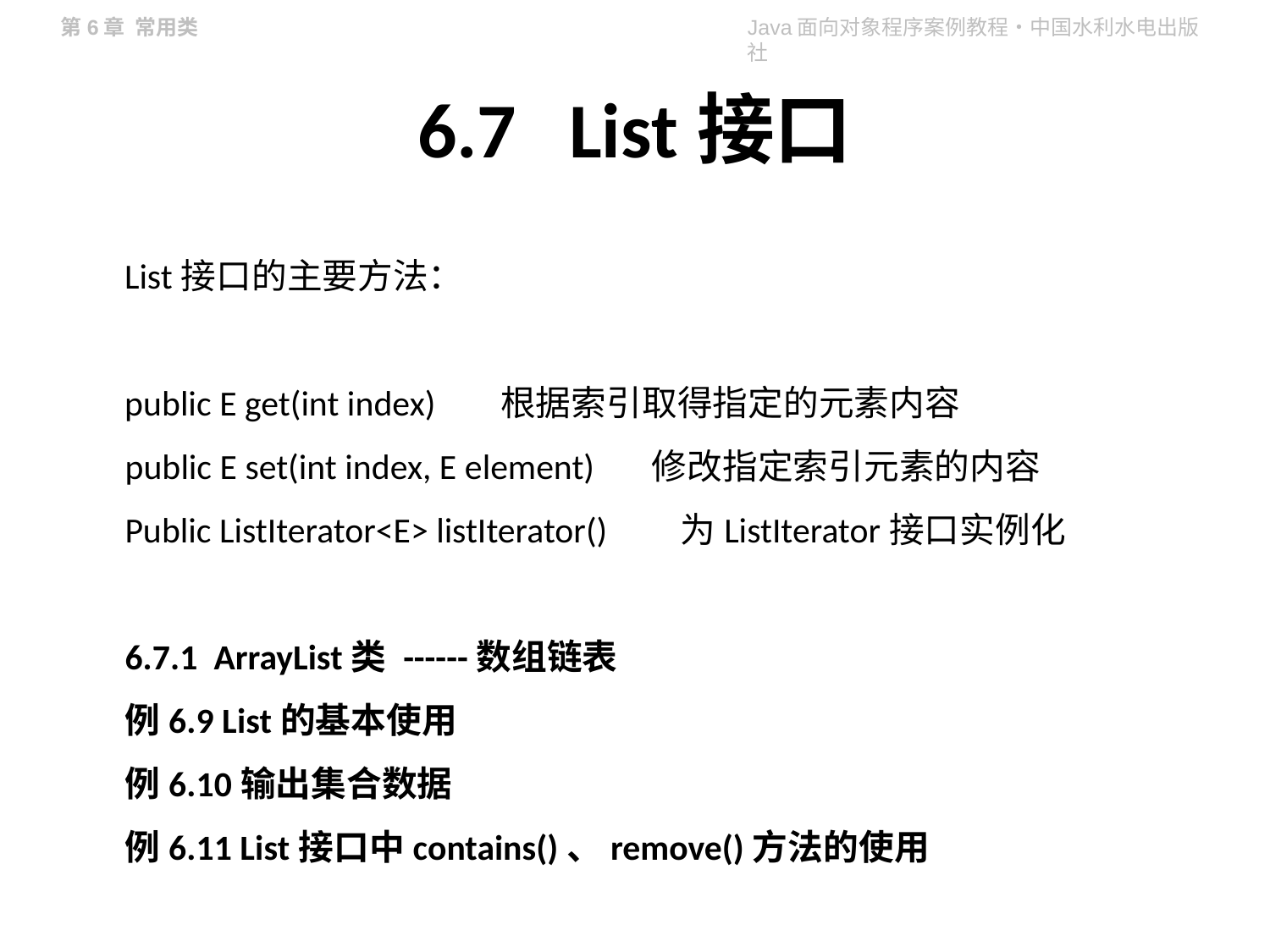

# 6.7   List接口
List接口的主要方法：

public E get(int index)       根据索引取得指定的元素内容
public E set(int index, E element)      修改指定索引元素的内容
Public ListIterator<E> listIterator()        为ListIterator接口实例化

6.7.1  ArrayList类 ------数组链表
例6.9 List的基本使用
例6.10输出集合数据
例6.11 List接口中contains()、remove()方法的使用